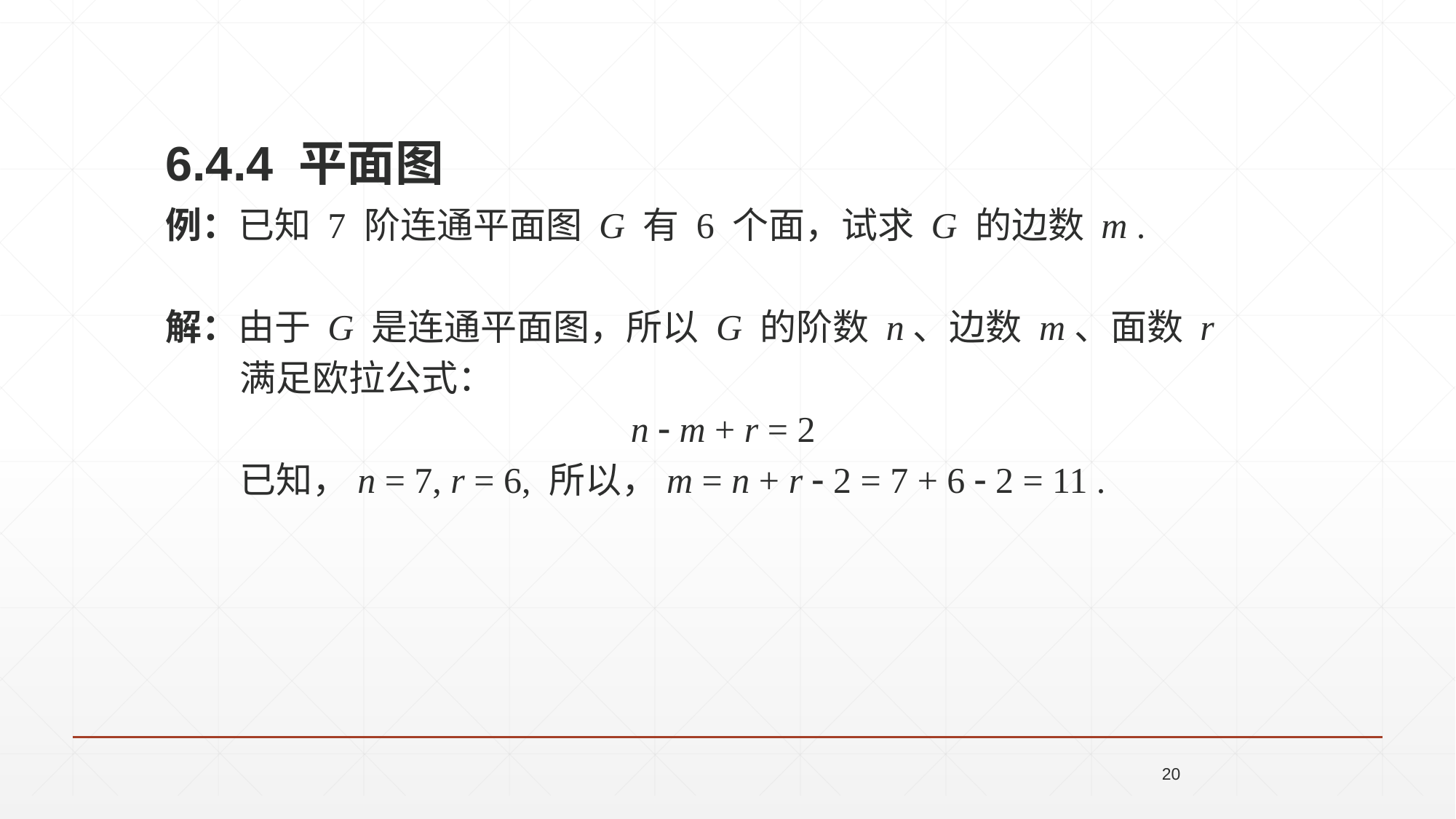

6.4.4 平面图
例：已知 7 阶连通平面图 G 有 6 个面，试求 G 的边数 m .

解：由于 G 是连通平面图，所以 G 的阶数 n、边数 m、面数 r
        满足欧拉公式：
n − m + r = 2
        已知，n = 7, r = 6, 所以，m = n + r − 2 = 7 + 6 − 2 = 11 .

20